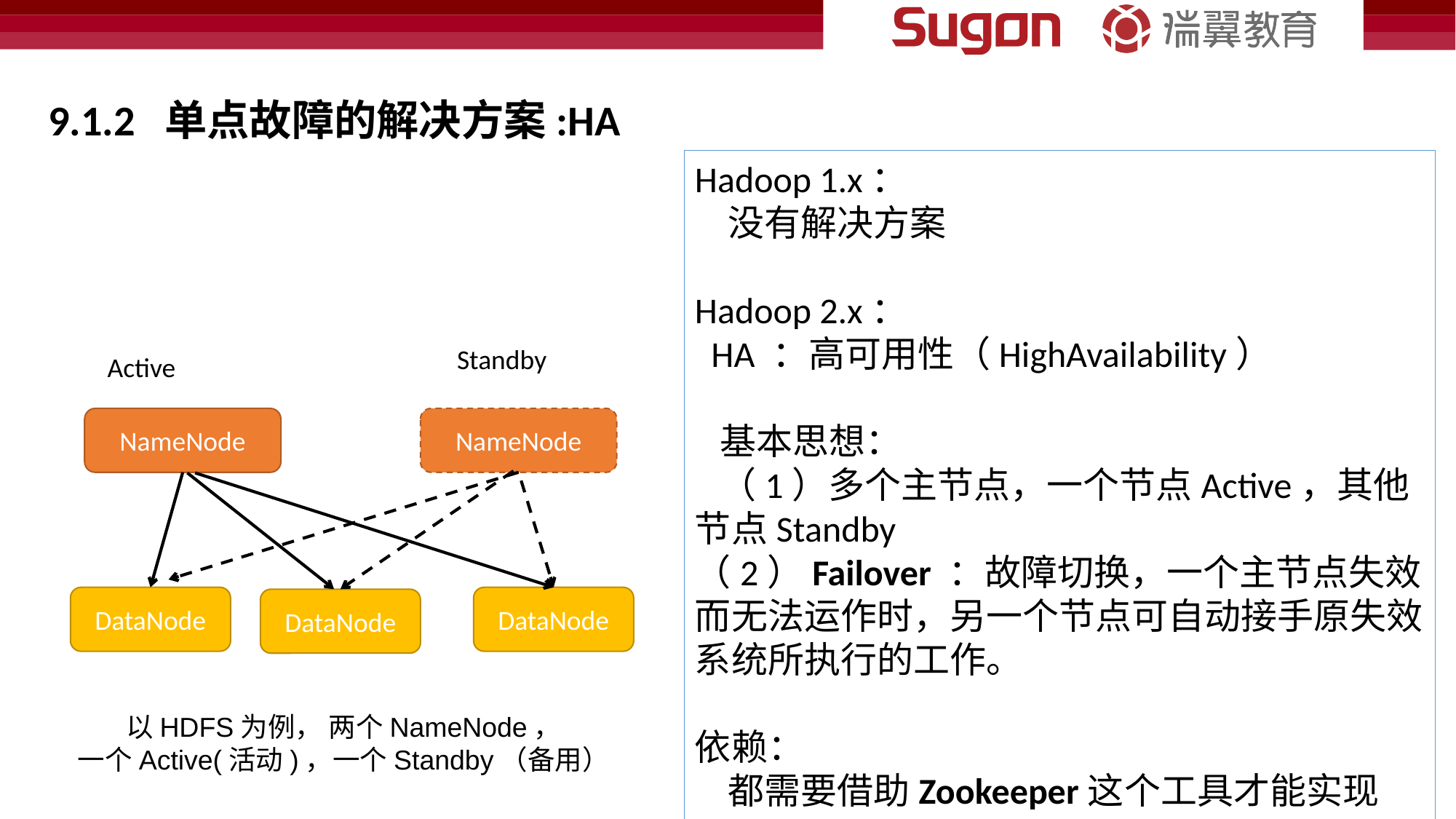

9.1.2  单点故障的解决方案:HA
Hadoop 1.x：
   没有解决方案

Hadoop 2.x：
  HA ：高可用性（HighAvailability）

  基本思想：
  （1）多个主节点，一个节点Active，其他节点Standby
（2）Failover ：故障切换，一个主节点失效而无法运作时，另一个节点可自动接手原失效系统所执行的工作。

依赖：
   都需要借助Zookeeper这个工具才能实现HA
Standby
Active
NameNode
NameNode
DataNode
DataNode
DataNode
以HDFS为例， 两个NameNode，
一个Active(活动)，一个Standby（备用）